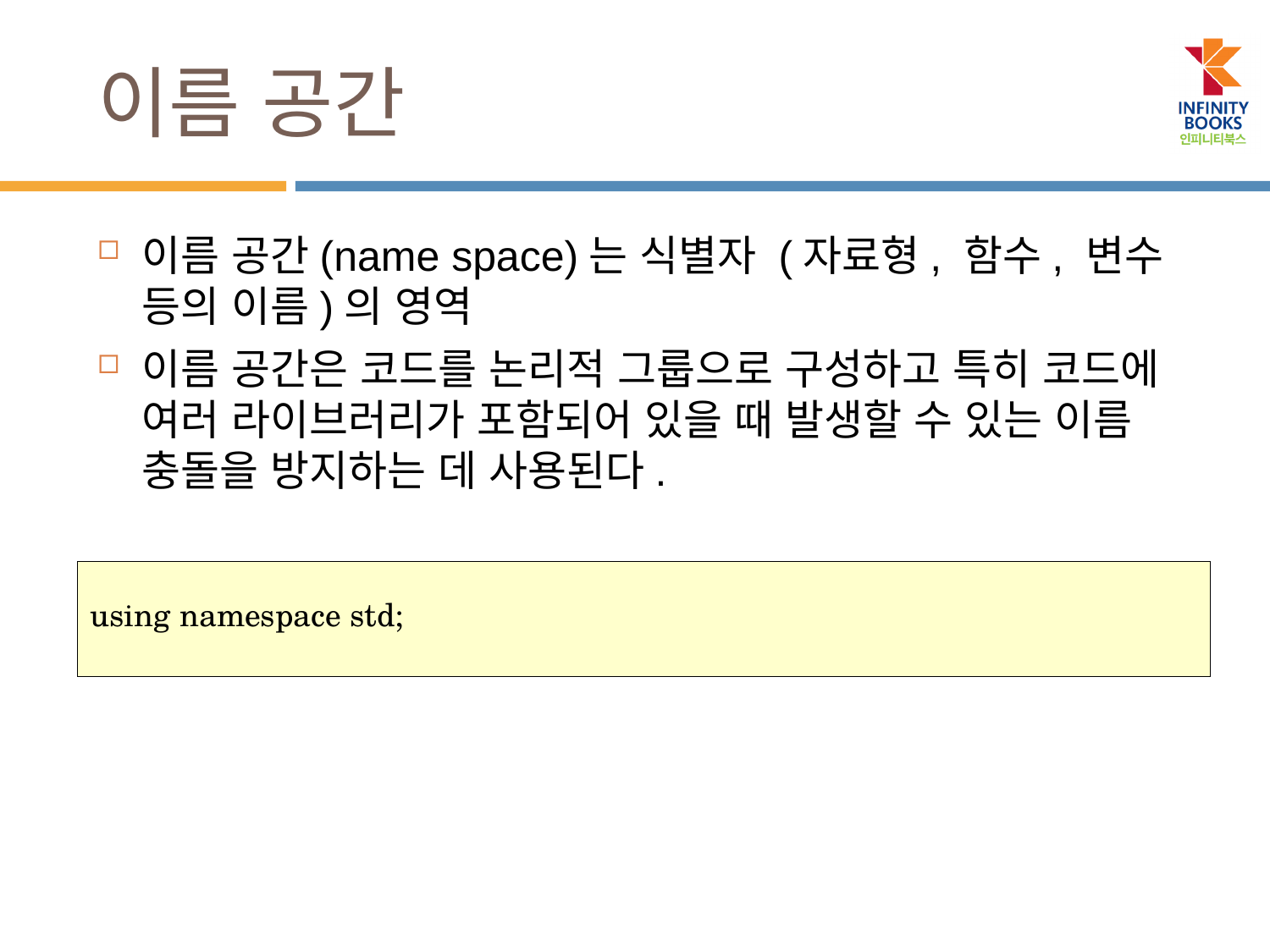

# 이름 공간
이름 공간(name space)는 식별자 (자료형, 함수, 변수 등의 이름)의 영역
이름 공간은 코드를 논리적 그룹으로 구성하고 특히 코드에 여러 라이브러리가 포함되어 있을 때 발생할 수 있는 이름 충돌을 방지하는 데 사용된다.

using namespace std;